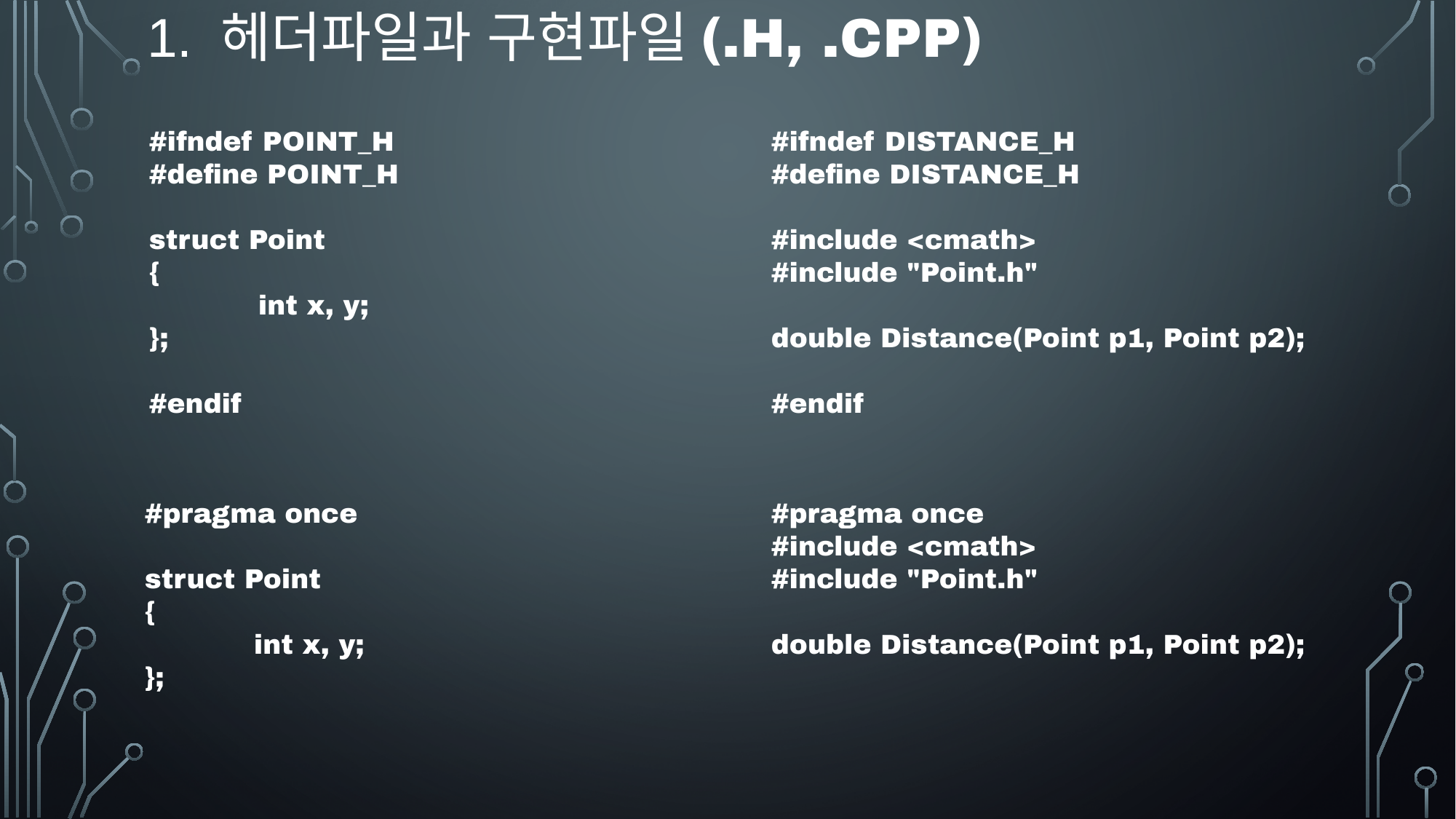

# 1. 헤더파일과 구현파일(.h, .cpp)
#ifndef POINT_H
#define POINT_H

struct Point
{
	int x, y;
};

#endif
#ifndef DISTANCE_H
#define DISTANCE_H

#include <cmath>
#include "Point.h"

double Distance(Point p1, Point p2);

#endif
#pragma once

struct Point
{
	int x, y;
};
#pragma once
#include <cmath>
#include "Point.h"

double Distance(Point p1, Point p2);